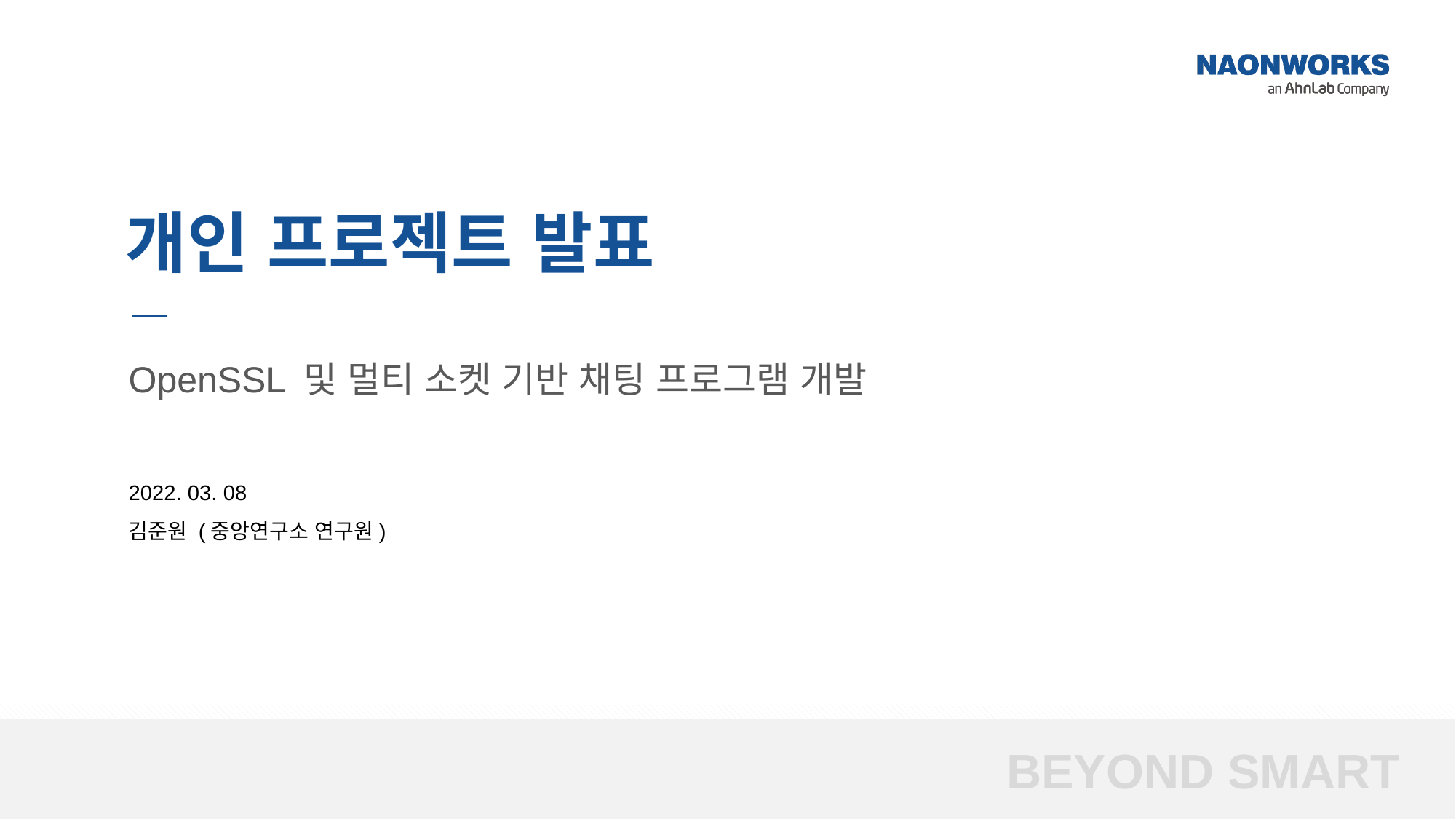

개인 프로젝트 발표
OpenSSL 및 멀티 소켓 기반 채팅 프로그램 개발
2022. 03. 08
김준원 (중앙연구소 연구원)